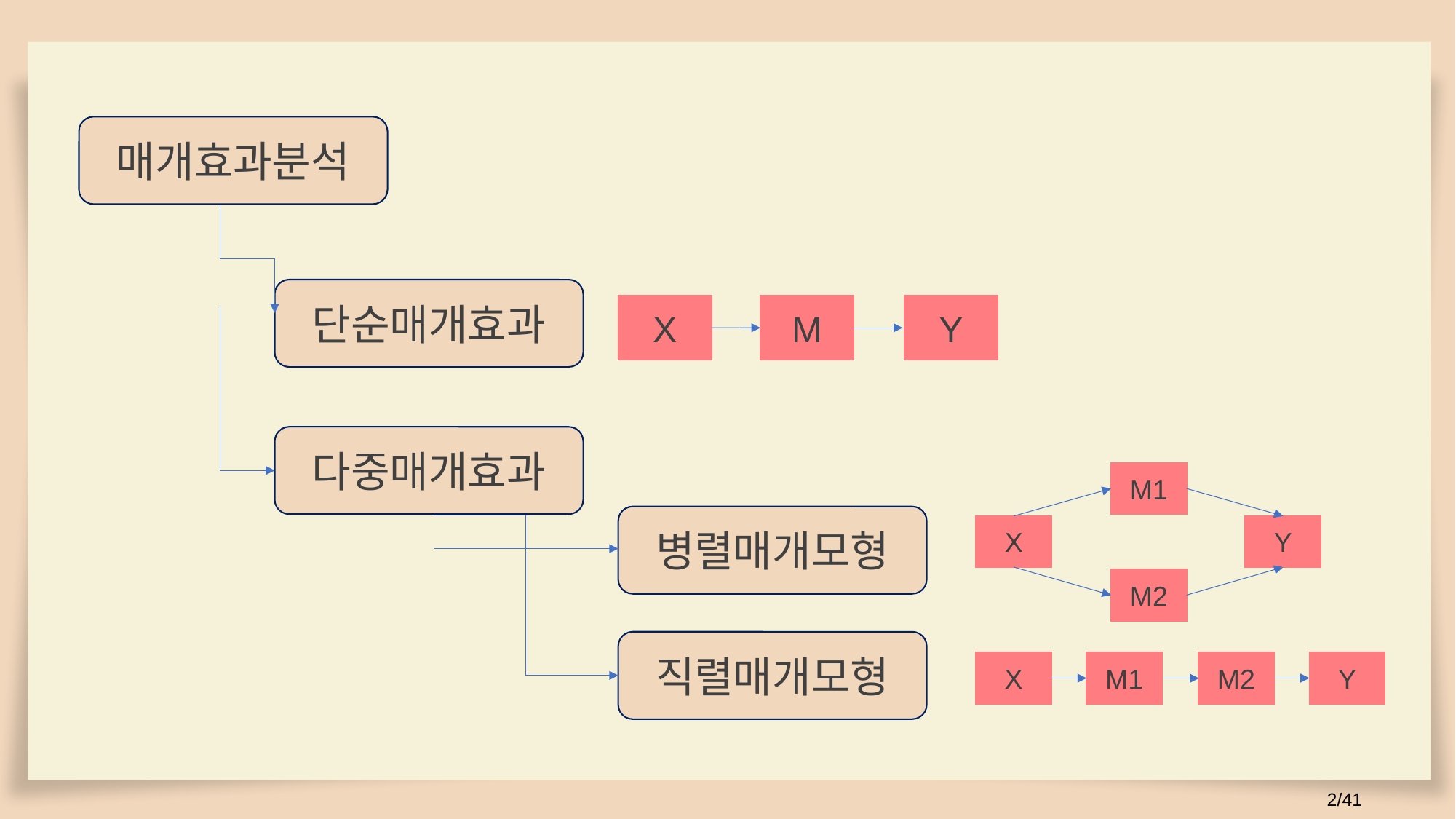

매개효과분석
단순매개효과
M
Y
X
다중매개효과
M1
병렬매개모형
Y
X
M2
직렬매개모형
X
M1
M2
Y
2/41